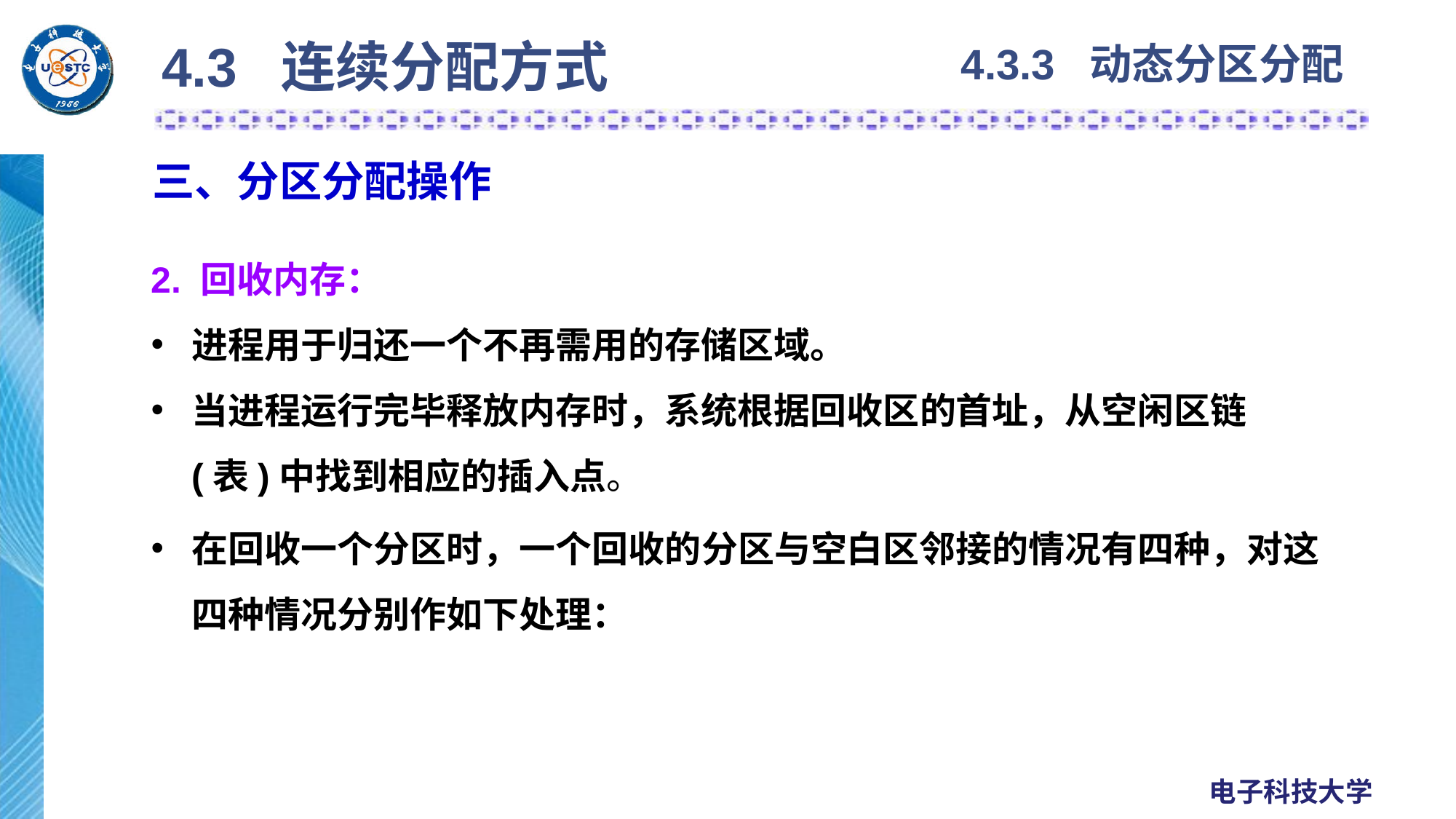

4.3  连续分配方式
# 4.3.3  动态分区分配
三、分区分配操作
2. 回收内存：
进程用于归还一个不再需用的存储区域。
当进程运行完毕释放内存时，系统根据回收区的首址，从空闲区链(表)中找到相应的插入点。
在回收一个分区时，一个回收的分区与空白区邻接的情况有四种，对这四种情况分别作如下处理：